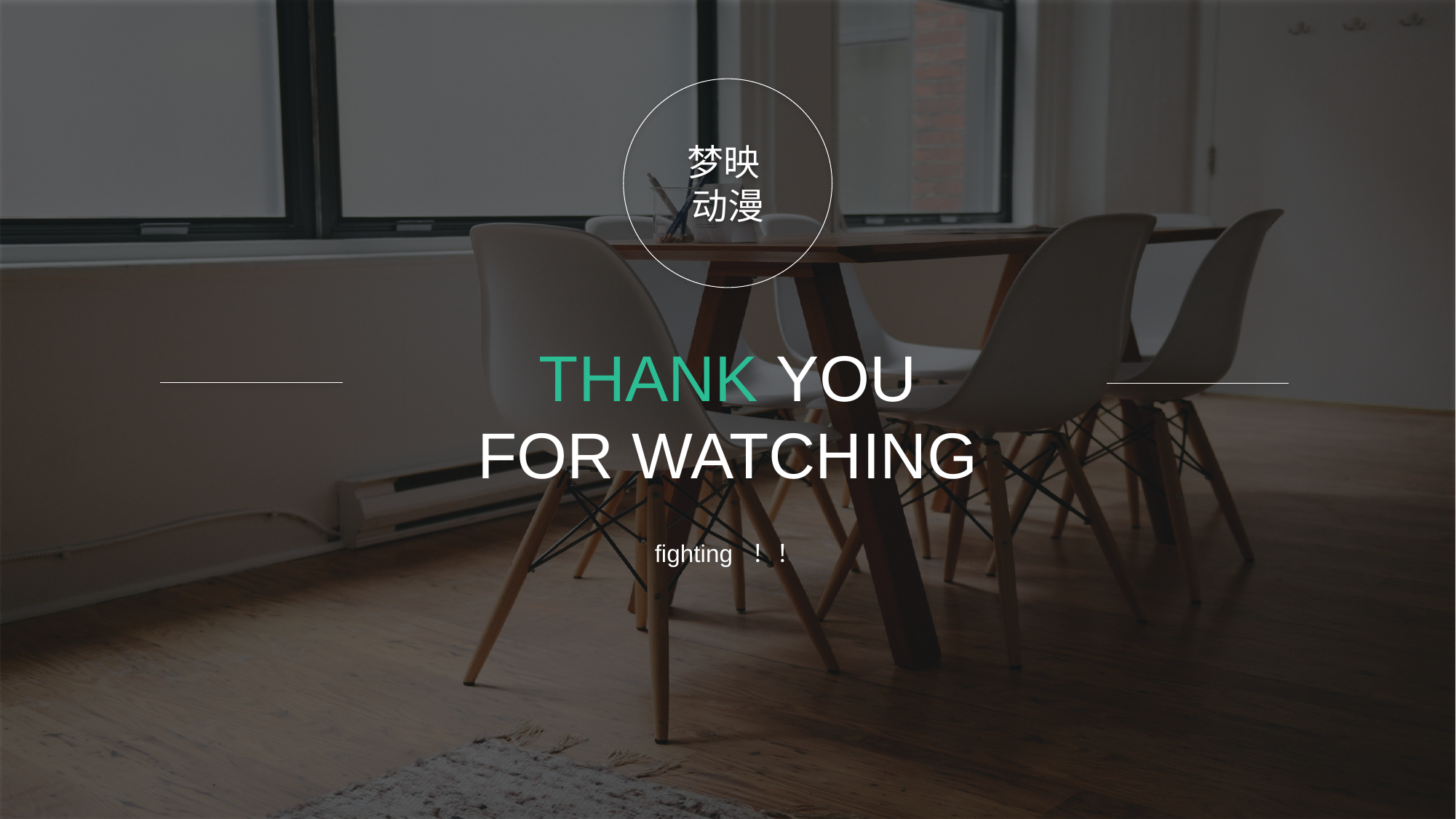

梦映
动漫
THANK YOU
FOR WATCHING
fighting  ！！